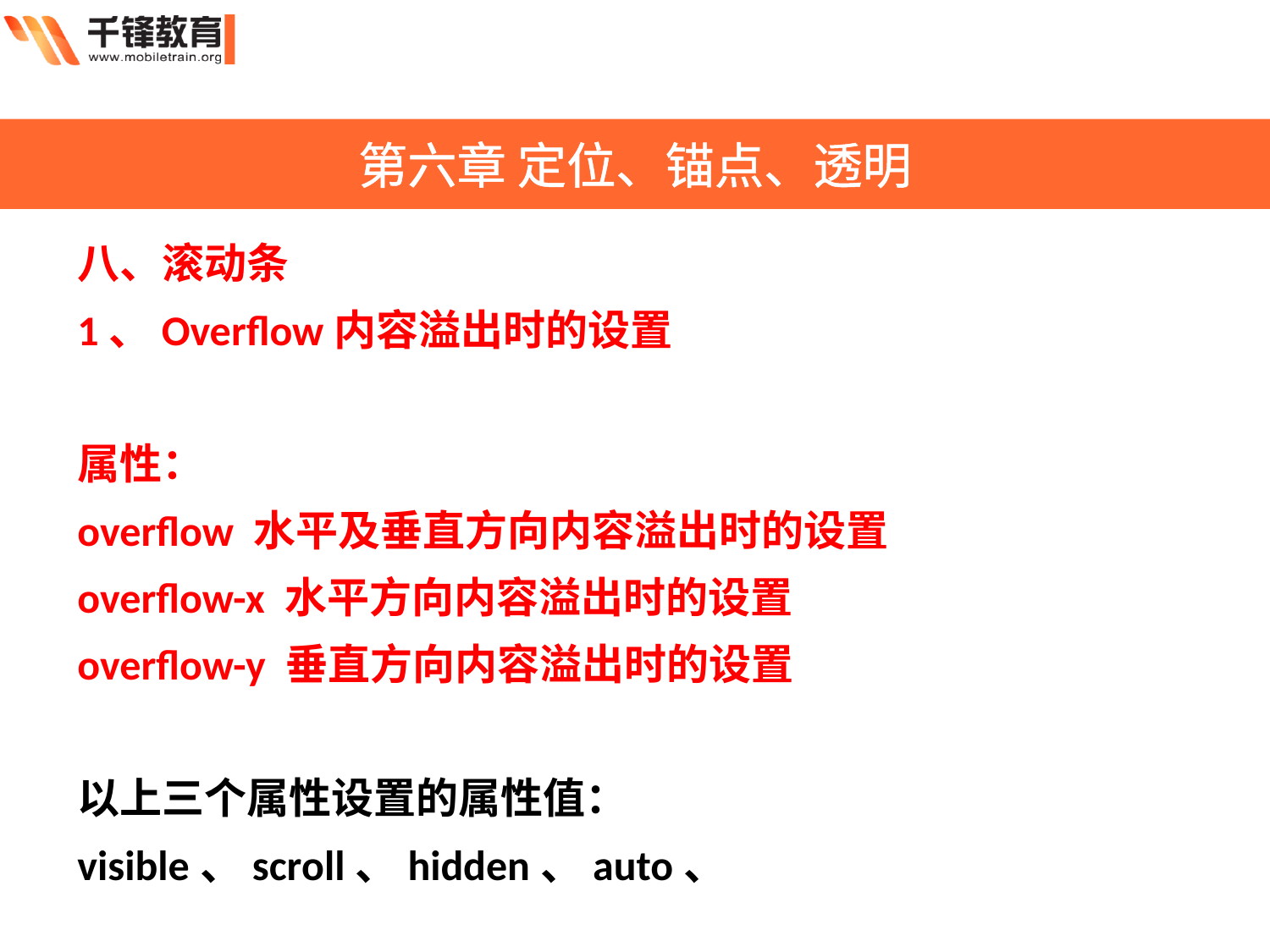

第六章 定位、锚点、透明
八、滚动条
1、Overflow内容溢出时的设置

属性：
overflow 水平及垂直方向内容溢出时的设置
overflow-x 水平方向内容溢出时的设置
overflow-y 垂直方向内容溢出时的设置

以上三个属性设置的属性值：
visible、scroll、hidden、auto、